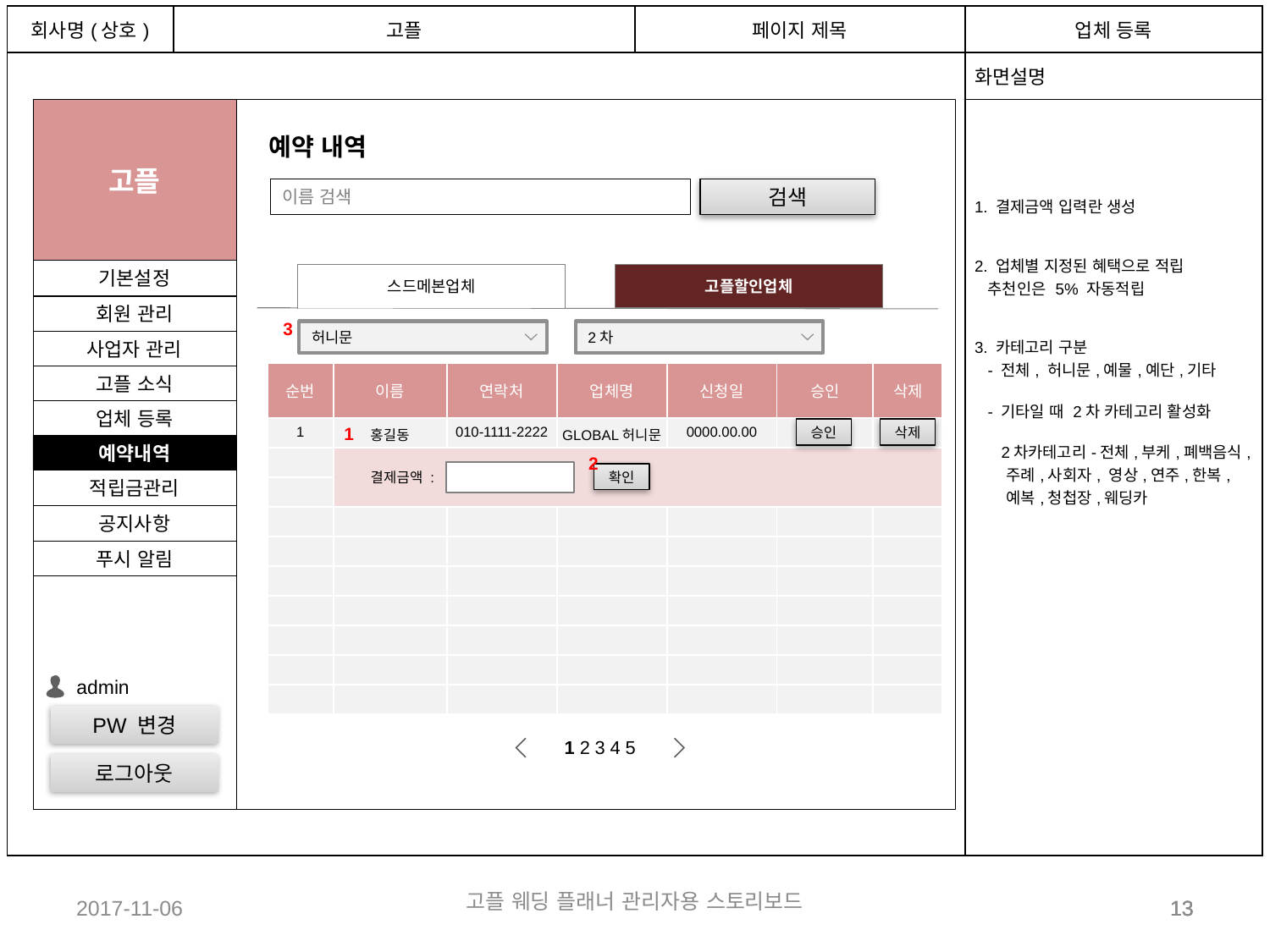

| 회사명(상호) | 고플 | 페이지 제목 | 업체 등록 |
| --- | --- | --- | --- |
|  |  |  | 화면설명 |
|  |  |  | 1. 결제금액 입력란 생성 2. 업체별 지정된 혜택으로 적립 추천인은 5% 자동적립 3. 카테고리 구분 - 전체, 허니문,예물,예단,기타 - 기타일 때 2차 카테고리 활성화 2차카테고리-전체,부케,폐백음식,주례,사회자, 영상,연주,한복,예복,청첩장,웨딩카 |

고플
예약 내역
이름 검색
검색
기본설정
스드메본업체
고플할인업체
회원 관리
3
허니문

2차

사업자 관리
| 순번 | 이름 | 연락처 | 업체명 | 신청일 | 승인 | 삭제 |
| --- | --- | --- | --- | --- | --- | --- |
| 1 | 홍길동 | 010-1111-2222 | GLOBAL허니문 | 0000.00.00 |  |  |
|  |  |  |  |  |  |  |
|  |  |  |  |  |  |  |
|  |  |  |  |  |  |  |
|  |  |  |  |  |  |  |
|  |  |  |  |  |  |  |
|  |  |  |  |  |  |  |
|  |  |  |  |  |  |  |
|  |  |  |  |  |  |  |
|  |  |  |  |  |  |  |
고플 소식
업체 등록
1
승인
삭제
예약내역
2
결제금액 :

확인
적립금관리
공지사항

푸시 알림
admin

PW 변경
1 2 3 4 5

로그아웃
고플 웨딩 플래너 관리자용 스토리보드
2017-11-06
13
13
13